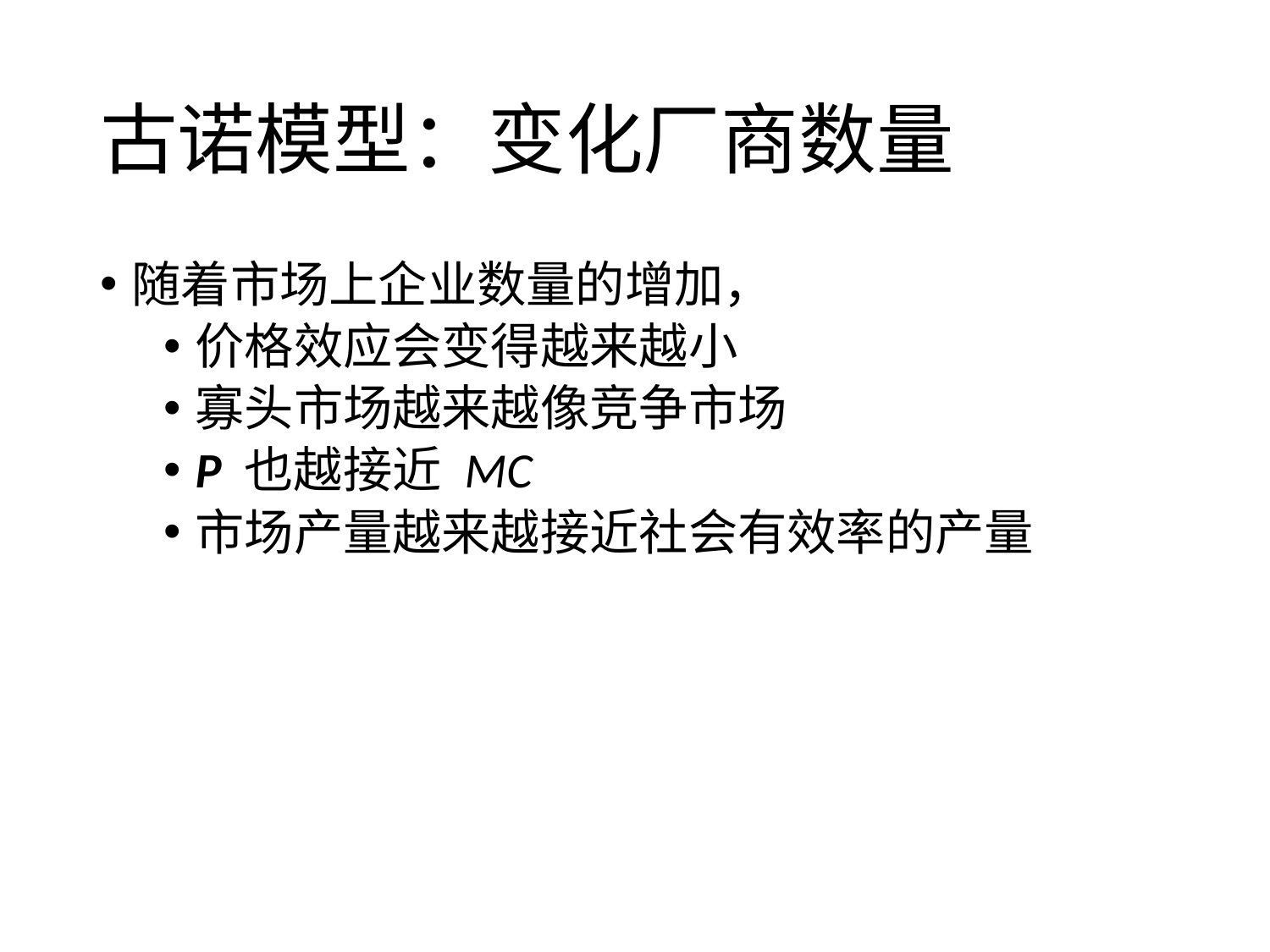

# 古诺模型：变化厂商数量
随着市场上企业数量的增加，
价格效应会变得越来越小
寡头市场越来越像竞争市场
P 也越接近 MC
市场产量越来越接近社会有效率的产量